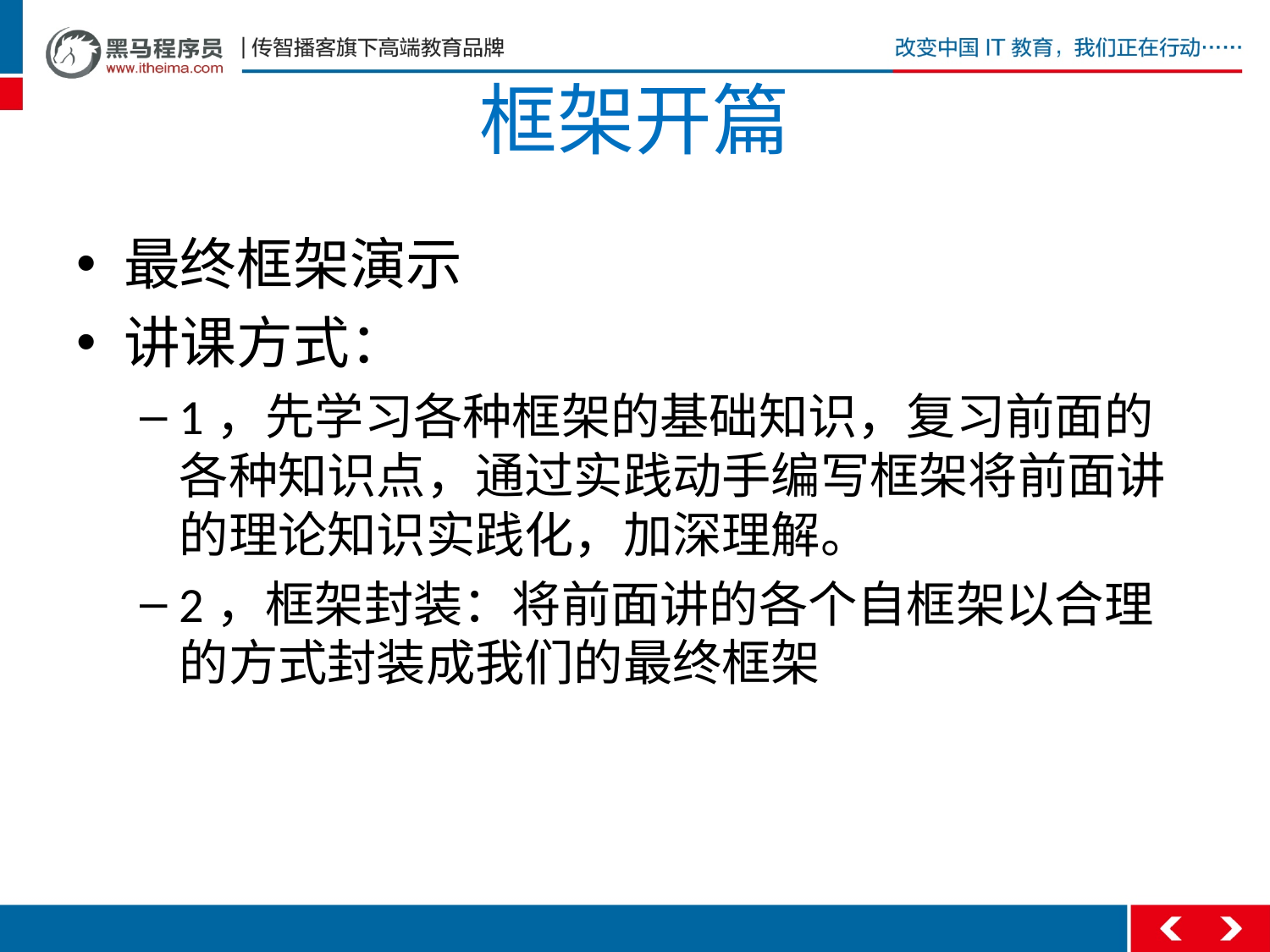

# 框架开篇
最终框架演示
讲课方式：
1，先学习各种框架的基础知识，复习前面的各种知识点，通过实践动手编写框架将前面讲的理论知识实践化，加深理解。
2，框架封装：将前面讲的各个自框架以合理的方式封装成我们的最终框架